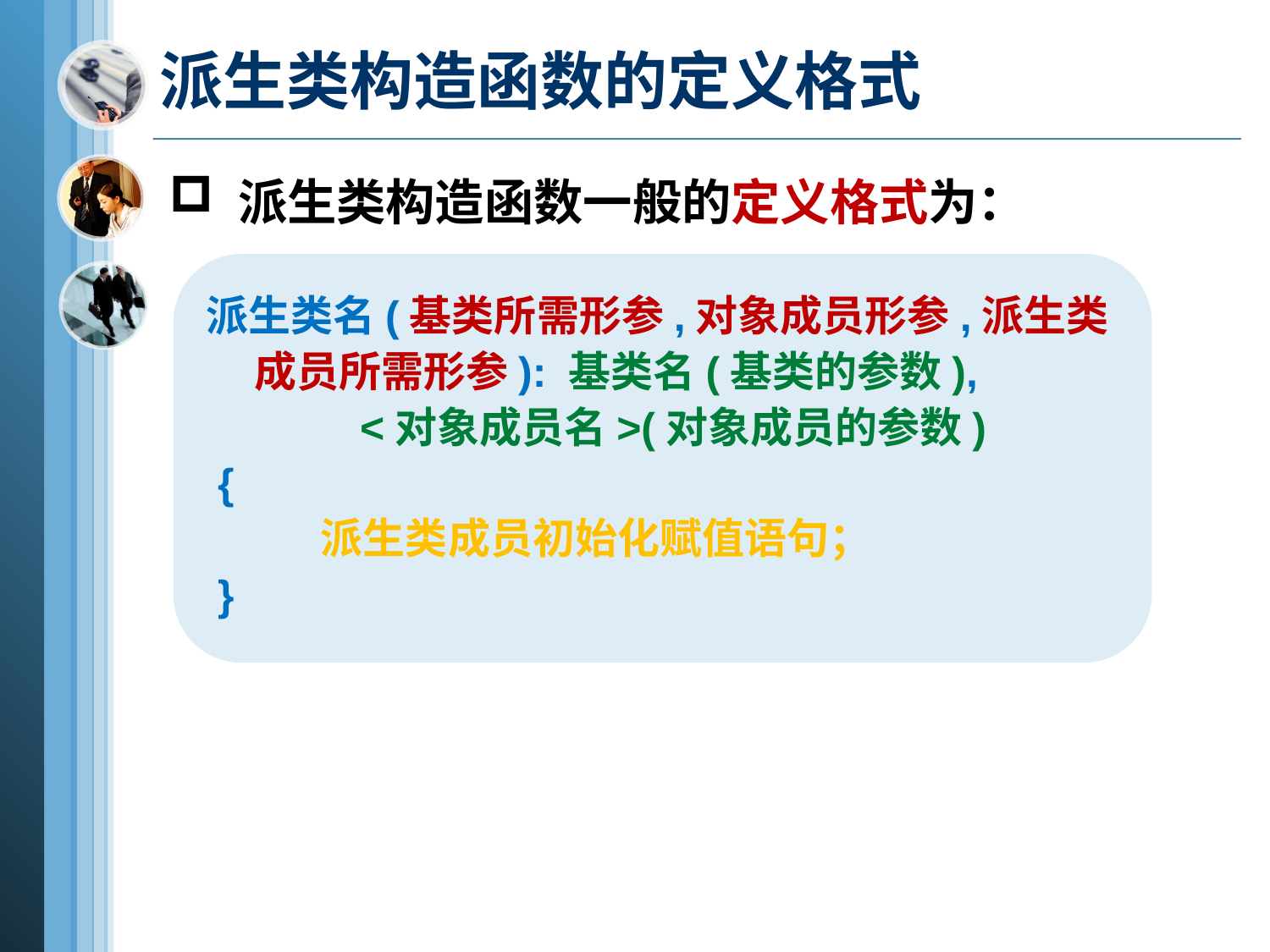

# 派生类构造函数的定义格式
 派生类构造函数一般的定义格式为：

派生类名(基类所需形参,对象成员形参,派生类
    成员所需形参): 基类名(基类的参数),
             <对象成员名>(对象成员的参数)
 {
           派生类成员初始化赋值语句；
 }